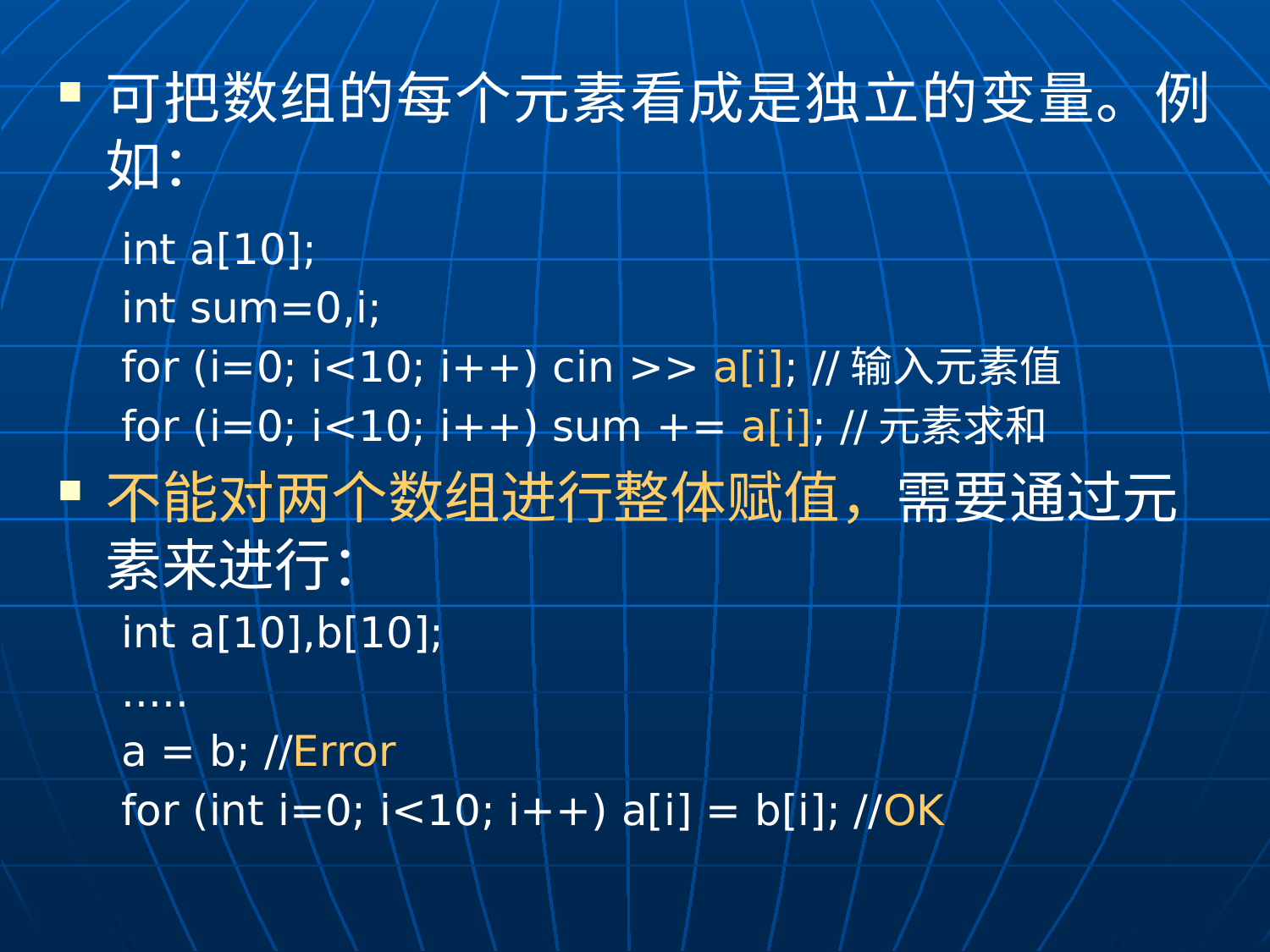

可把数组的每个元素看成是独立的变量。例如：
int a[10];
int sum=0,i;
for (i=0; i<10; i++) cin >> a[i]; //输入元素值
for (i=0; i<10; i++) sum += a[i]; //元素求和
不能对两个数组进行整体赋值，需要通过元素来进行：
int a[10],b[10];
.....
a = b; //Error
for (int i=0; i<10; i++) a[i] = b[i]; //OK